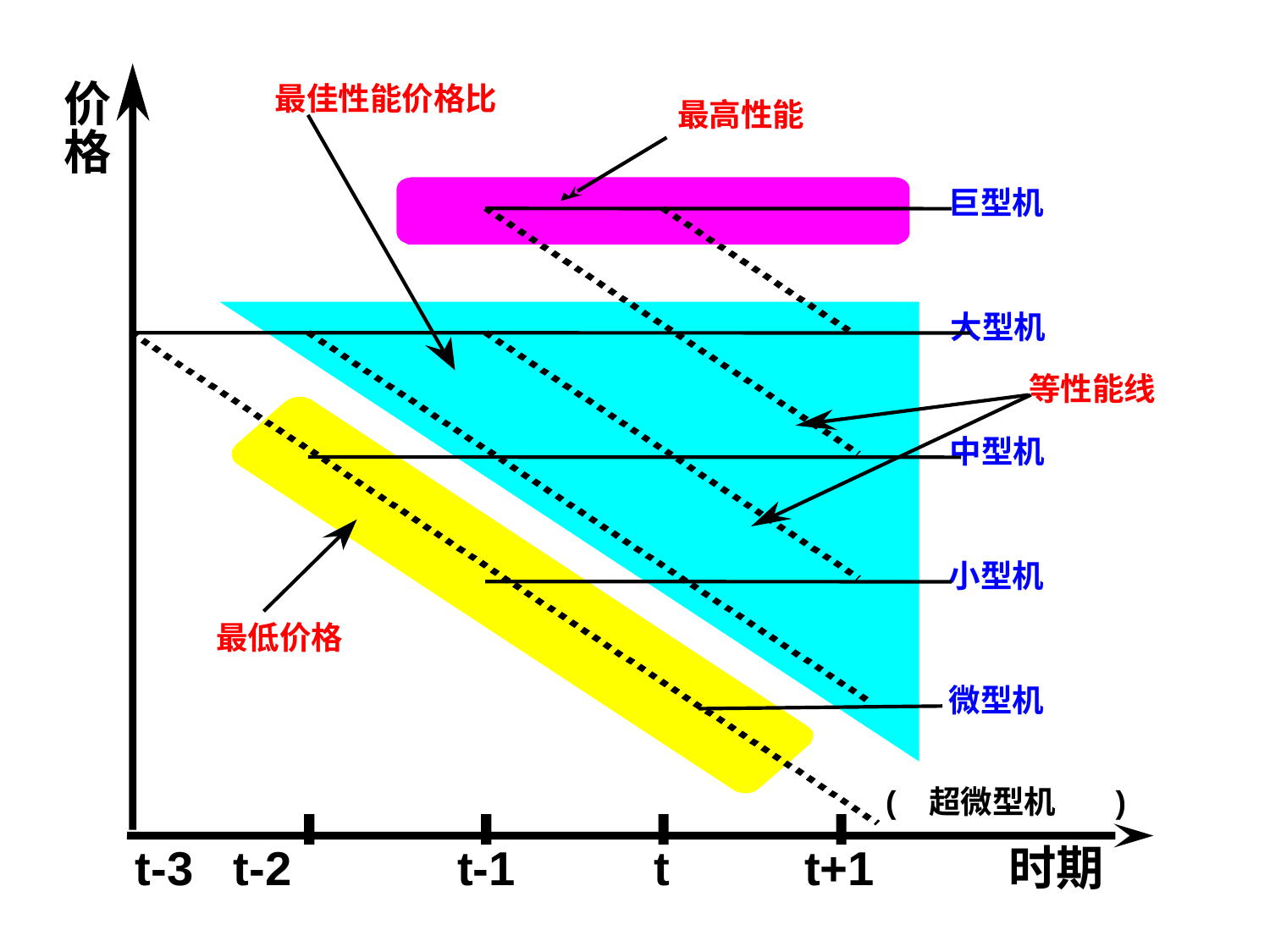

价
最佳性能价格比

最高性能

格

巨型机

大型机

等性能线

中型机

小型机

最低价格
微型机

(
超微型机
)

t-3   t-2
t-1
t
t+1
时期